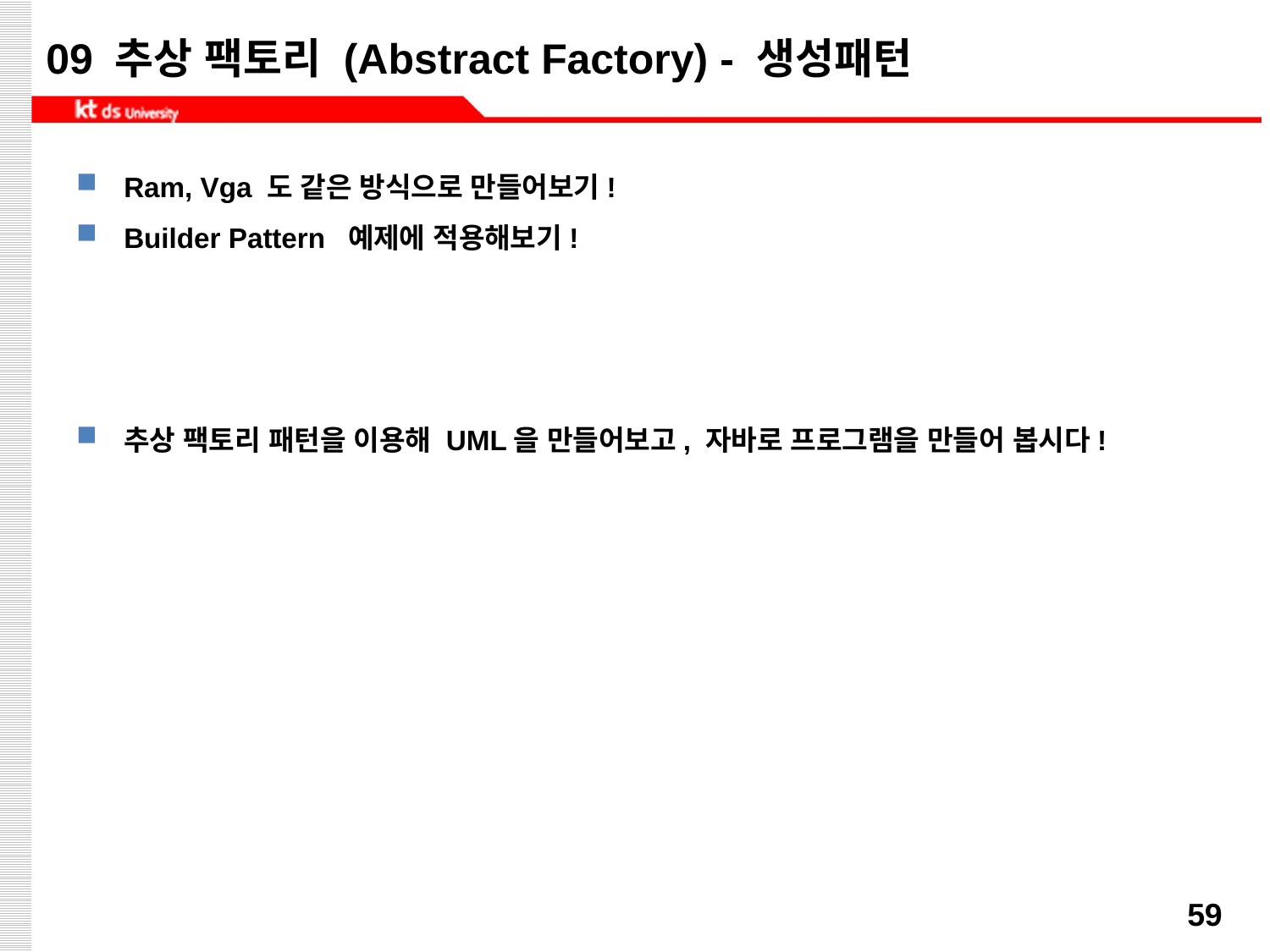

# 09 추상 팩토리 (Abstract Factory) - 생성패턴
Ram, Vga 도 같은 방식으로 만들어보기!
Builder Pattern  예제에 적용해보기!

추상 팩토리 패턴을 이용해 UML을 만들어보고, 자바로 프로그램을 만들어 봅시다!